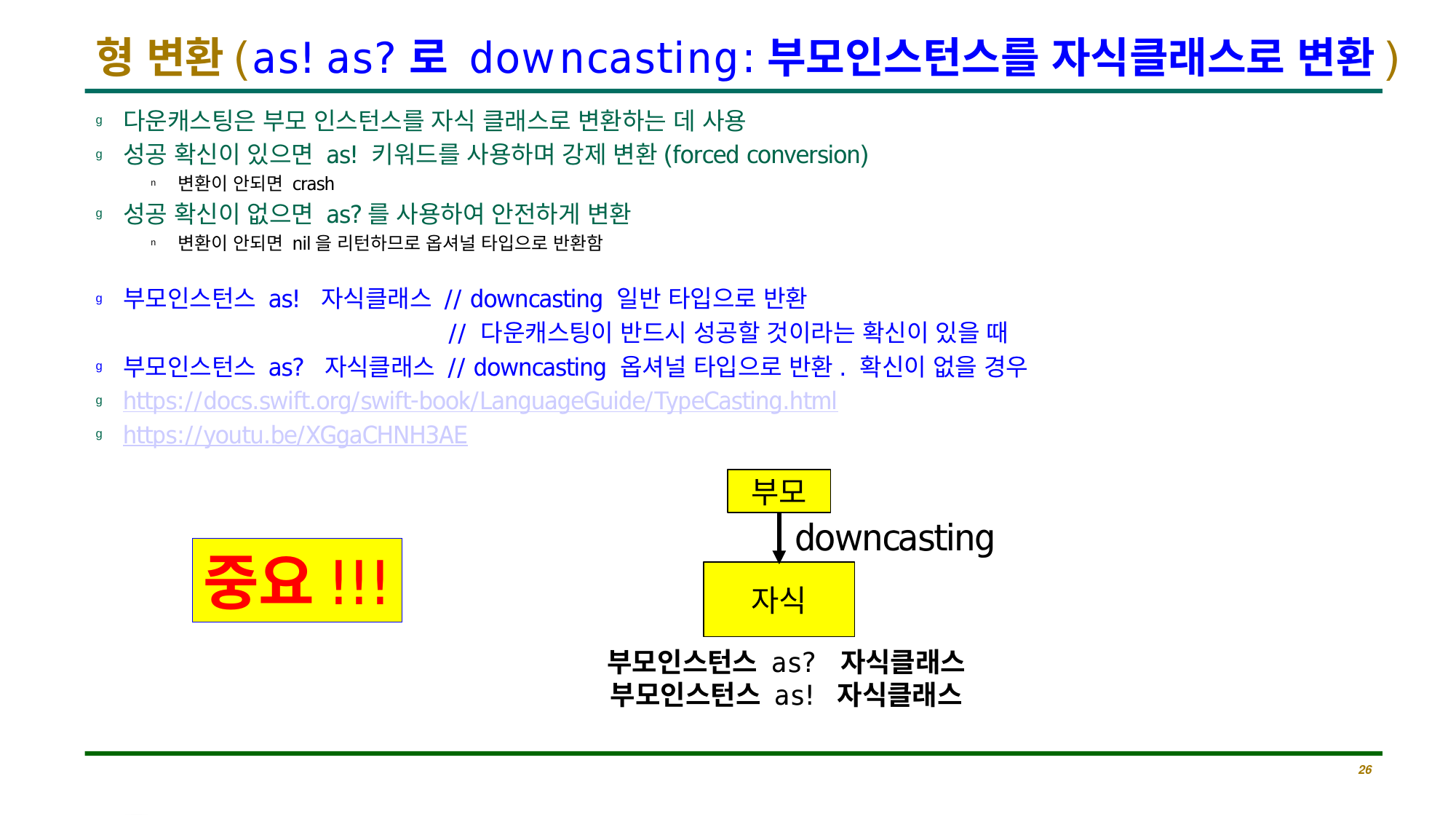

# 형 변환(as! as?로 downcasting:부모인스턴스를 자식클래스로 변환)
다운캐스팅은 부모 인스턴스를 자식 클래스로 변환하는 데 사용
성공 확신이 있으면 as! 키워드를 사용하며 강제 변환(forced conversion)
변환이 안되면 crash
성공 확신이 없으면 as?를 사용하여 안전하게 변환
변환이 안되면 nil을 리턴하므로 옵셔널 타입으로 반환함

부모인스턴스 as!  자식클래스 // downcasting 일반 타입으로 반환
		                  // 다운캐스팅이 반드시 성공할 것이라는 확신이 있을 때
부모인스턴스 as?  자식클래스 // downcasting 옵셔널 타입으로 반환. 확신이 없을 경우
https://docs.swift.org/swift-book/LanguageGuide/TypeCasting.html
https://youtu.be/XGgaCHNH3AE

부모
downcasting
중요!!!
자식
부모인스턴스 as?  자식클래스
부모인스턴스 as!  자식클래스